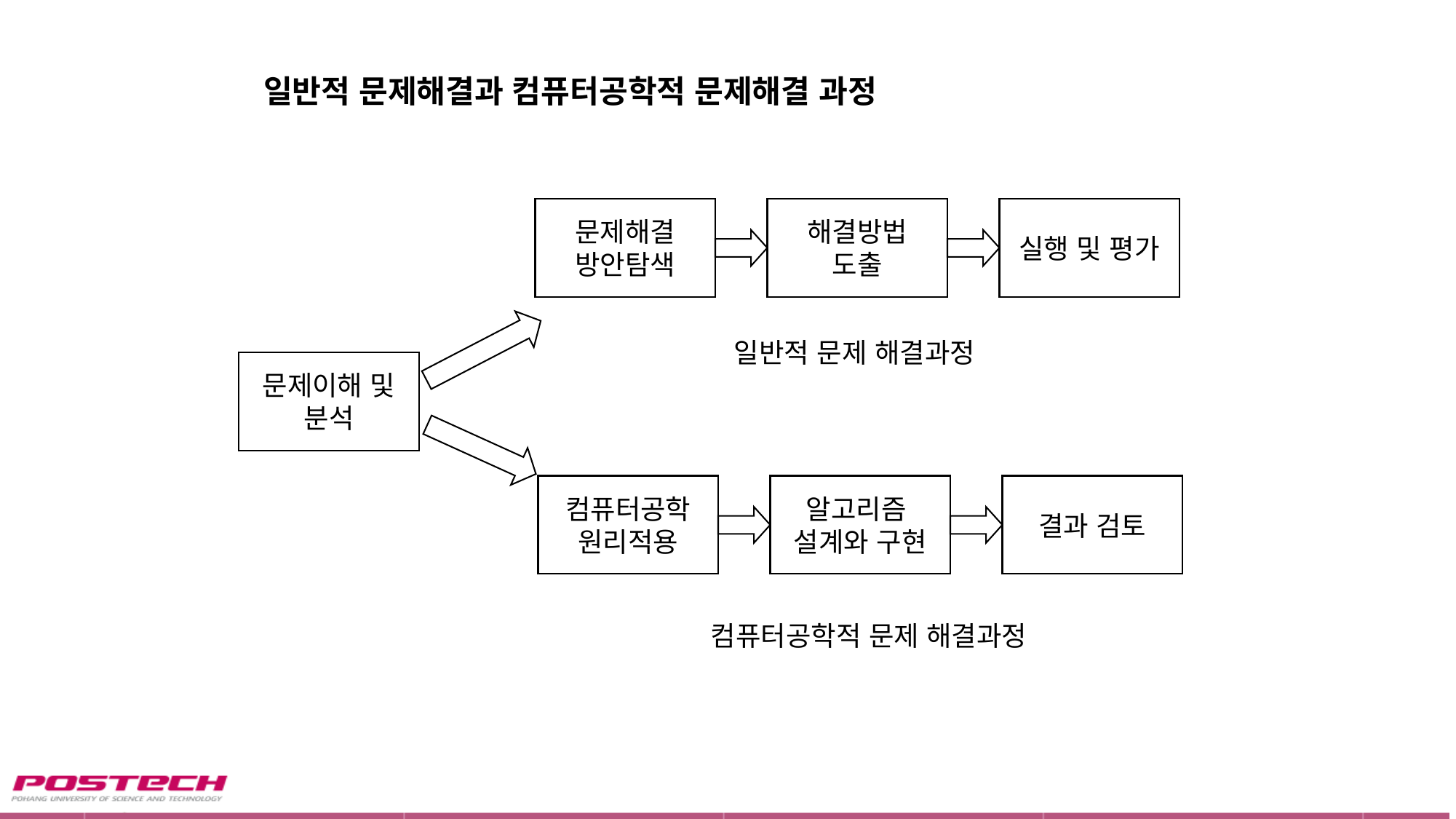

# 일반적 문제해결과 컴퓨터공학적 문제해결 과정
실행 및 평가
해결방법
도출
문제해결
방안탐색

일반적 문제 해결과정
문제이해 및 분석

결과 검토
알고리즘
설계와 구현
컴퓨터공학
원리적용

컴퓨터공학적 문제 해결과정